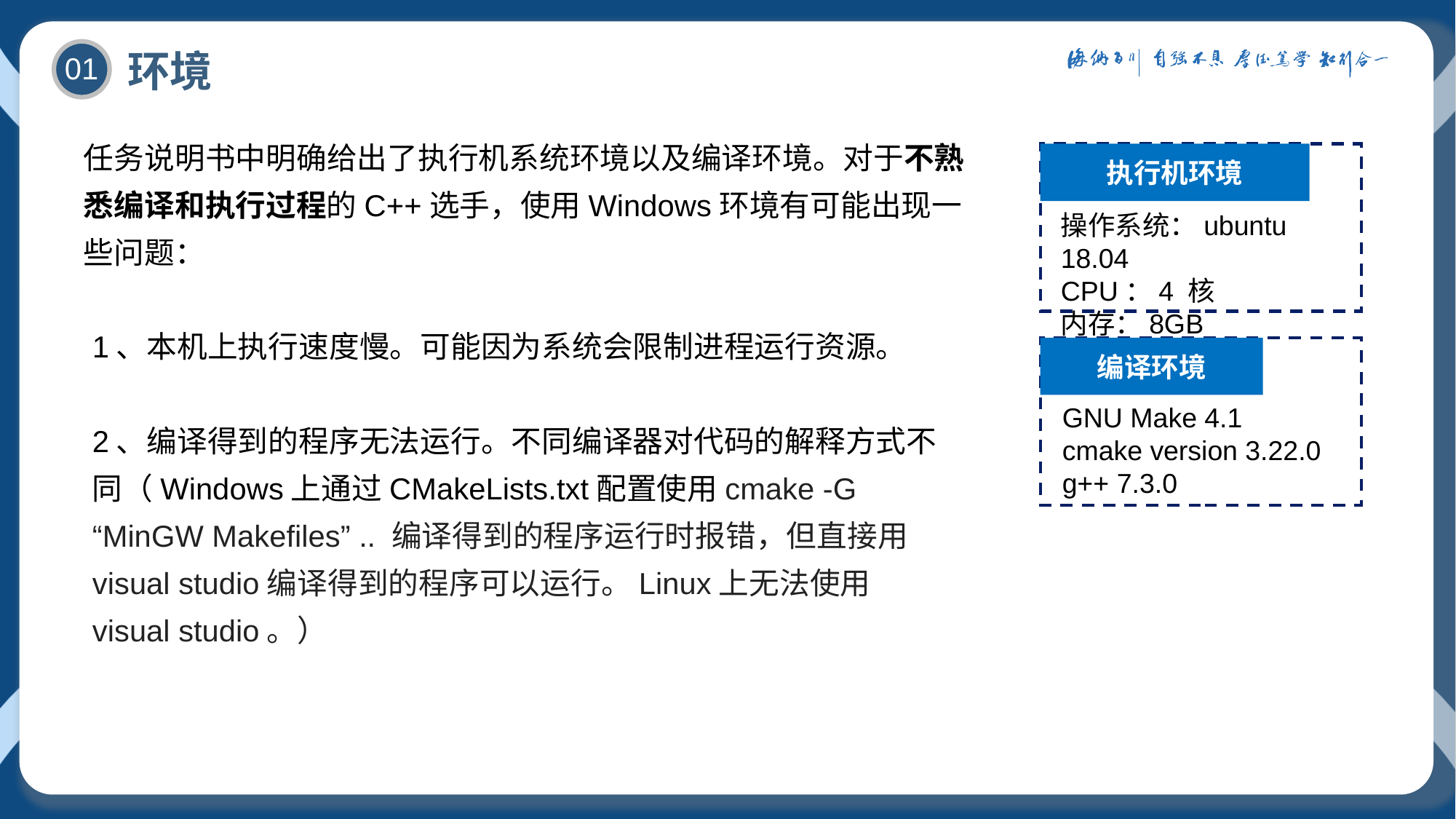

环境

01
任务说明书中明确给出了执行机系统环境以及编译环境。对于不熟悉编译和执行过程的C++选手，使用Windows环境有可能出现一些问题：

执行机环境
操作系统：ubuntu 18.04
CPU：4 核
内存：8GB
1、本机上执行速度慢。可能因为系统会限制进程运行资源。

2、编译得到的程序无法运行。不同编译器对代码的解释方式不同（Windows上通过CMakeLists.txt配置使用cmake -G “MinGW Makefiles” .. 编译得到的程序运行时报错，但直接用visual studio编译得到的程序可以运行。Linux上无法使用visual studio。）

编译环境
GNU Make 4.1
cmake version 3.22.0
g++ 7.3.0